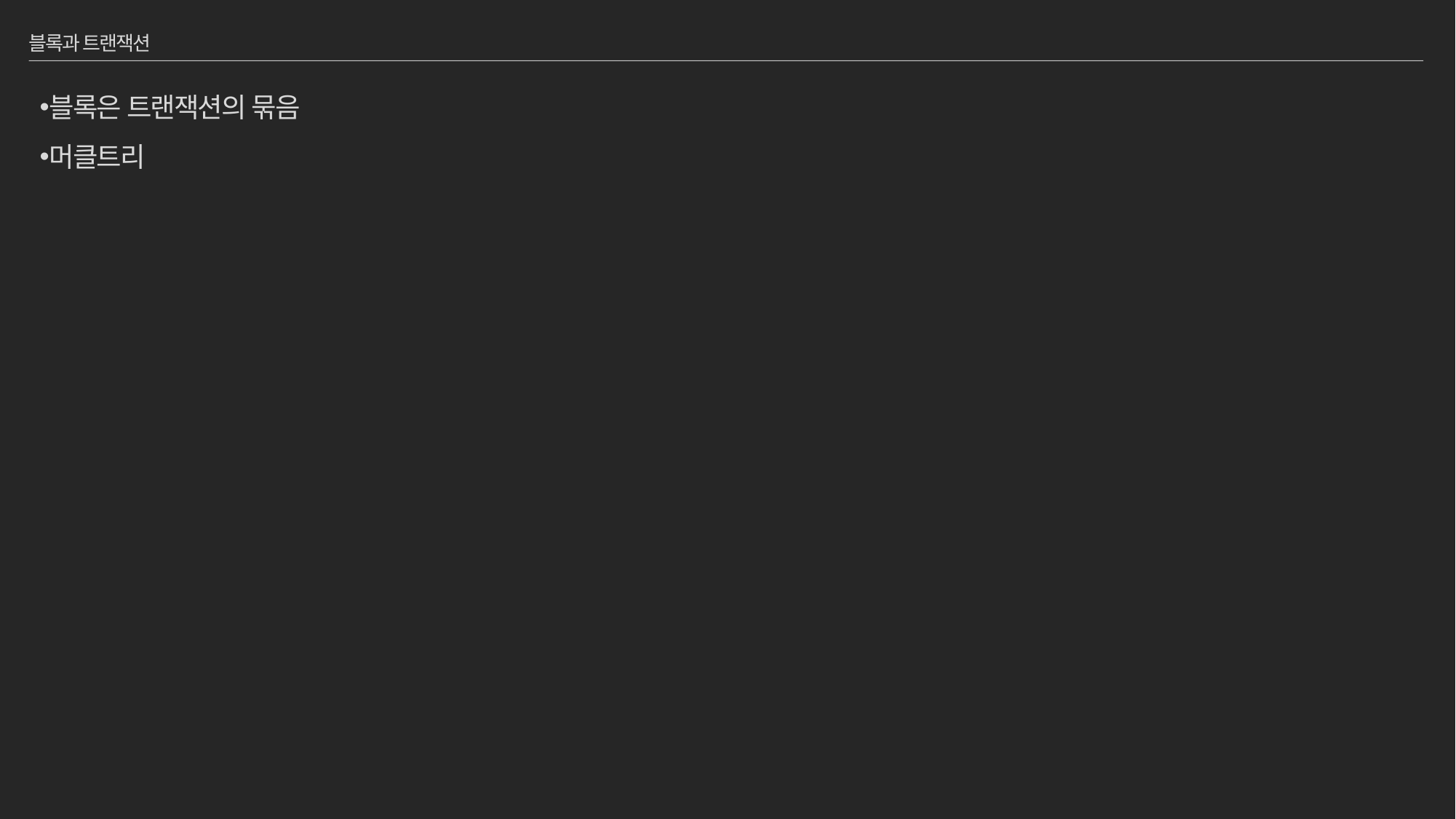

# 블록과 트랜잭션
블록은 트랜잭션의 묶음
머클트리